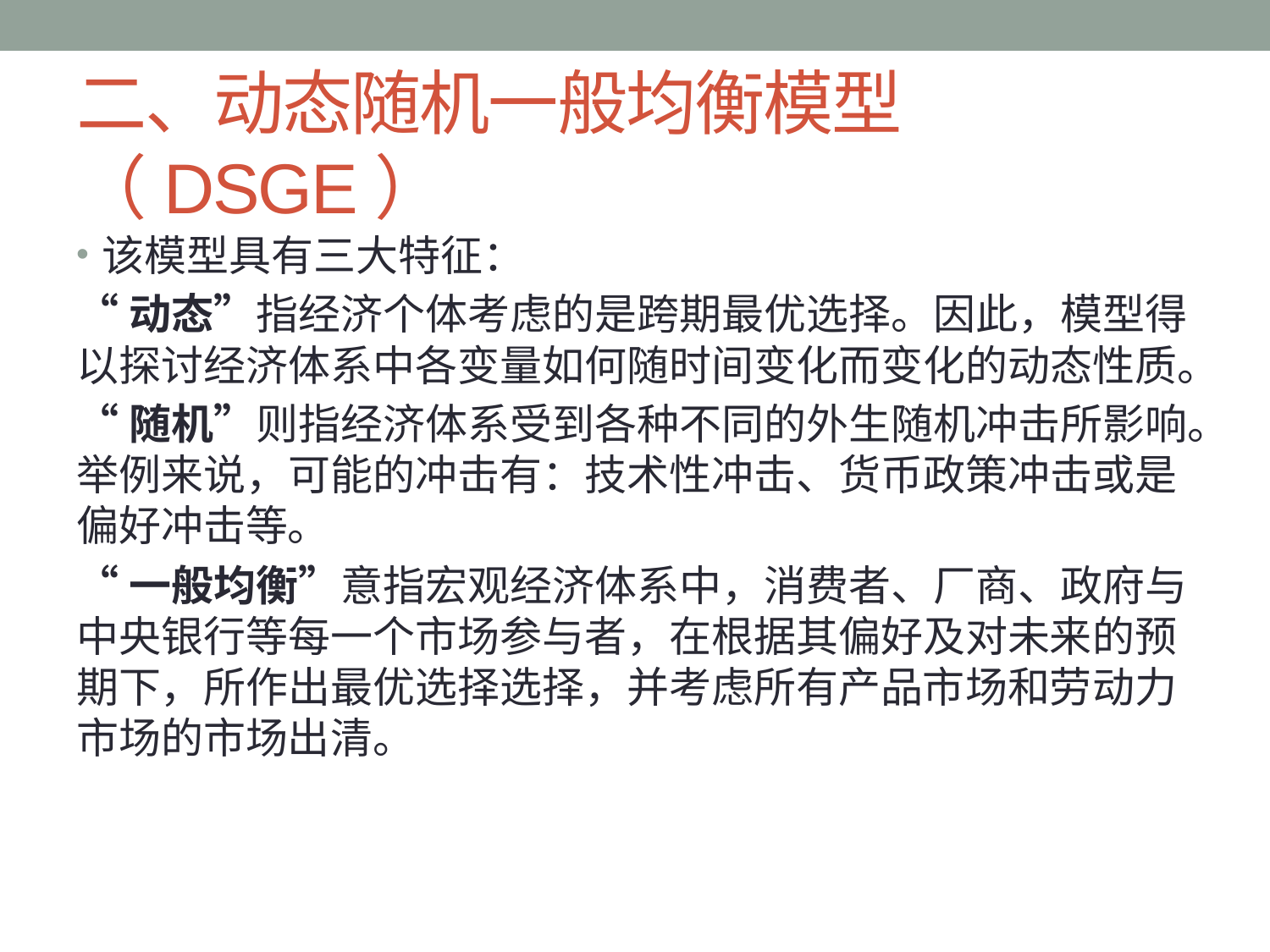

# 二、动态随机一般均衡模型（DSGE）
该模型具有三大特征：
“动态”指经济个体考虑的是跨期最优选择。因此，模型得以探讨经济体系中各变量如何随时间变化而变化的动态性质。
“随机”则指经济体系受到各种不同的外生随机冲击所影响。举例来说，可能的冲击有：技术性冲击、货币政策冲击或是偏好冲击等。
“一般均衡”意指宏观经济体系中，消费者、厂商、政府与中央银行等每一个市场参与者，在根据其偏好及对未来的预期下，所作出最优选择选择，并考虑所有产品市场和劳动力市场的市场出清。